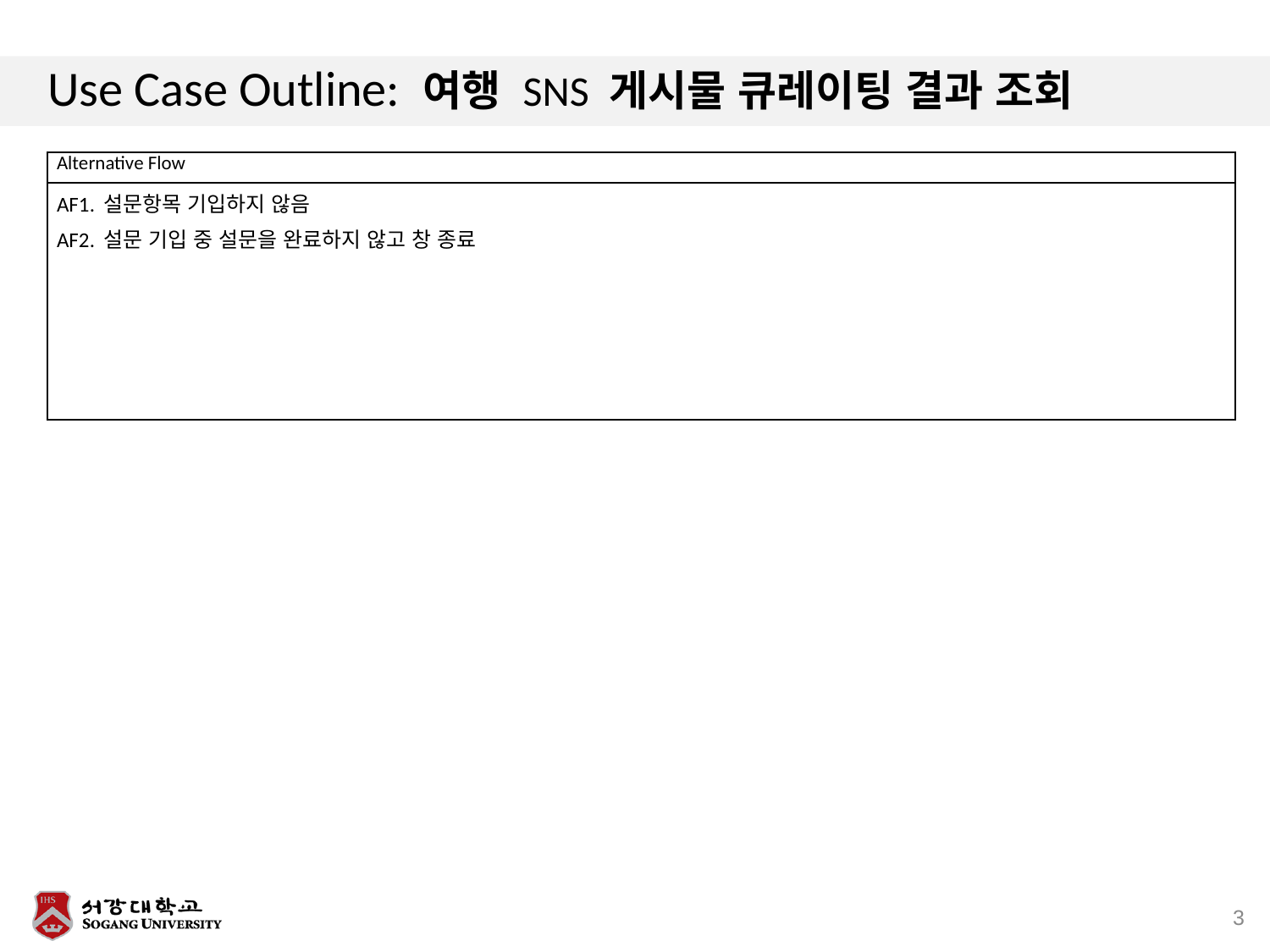

# Use Case Outline: 여행 SNS 게시물 큐레이팅 결과 조회
| Alternative Flow |
| --- |
| AF1. 설문항목 기입하지 않음 AF2. 설문 기입 중 설문을 완료하지 않고 창 종료 |
3